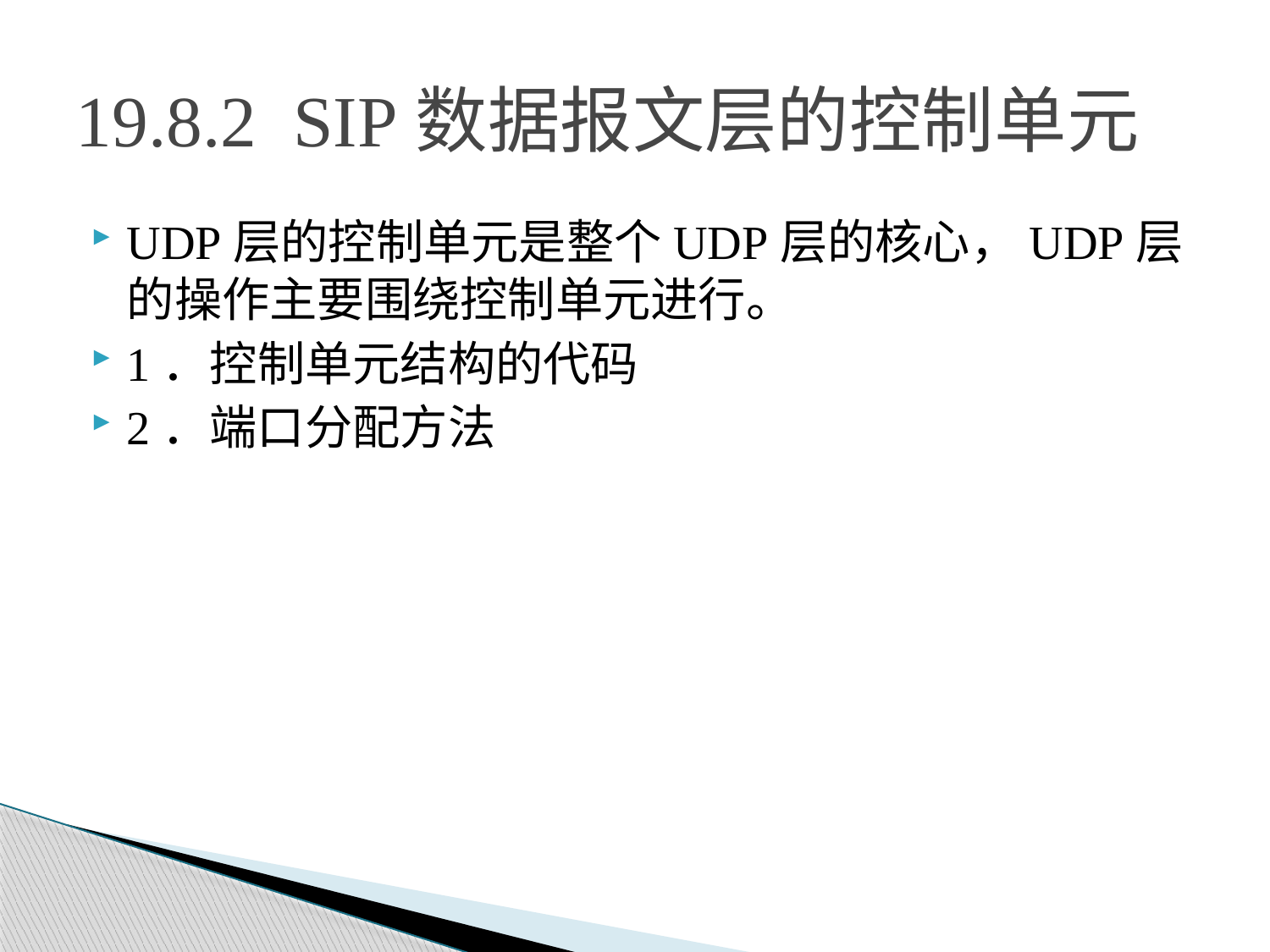

# 19.8.2  SIP数据报文层的控制单元
UDP层的控制单元是整个UDP层的核心，UDP层的操作主要围绕控制单元进行。
1．控制单元结构的代码
2．端口分配方法